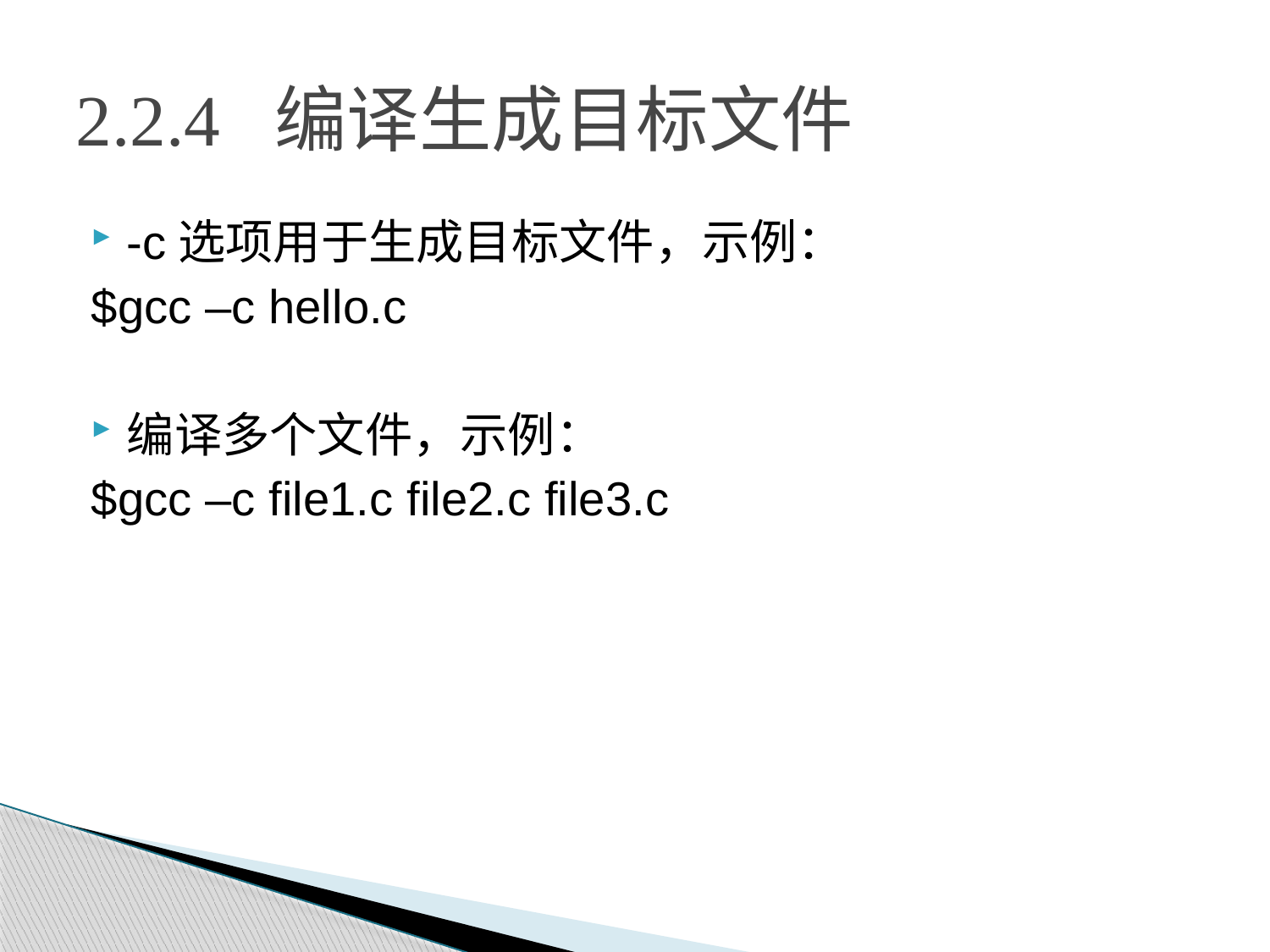

# 2.2.4  编译生成目标文件
-c选项用于生成目标文件，示例：
$gcc –c hello.c

编译多个文件，示例：
$gcc –c file1.c file2.c file3.c